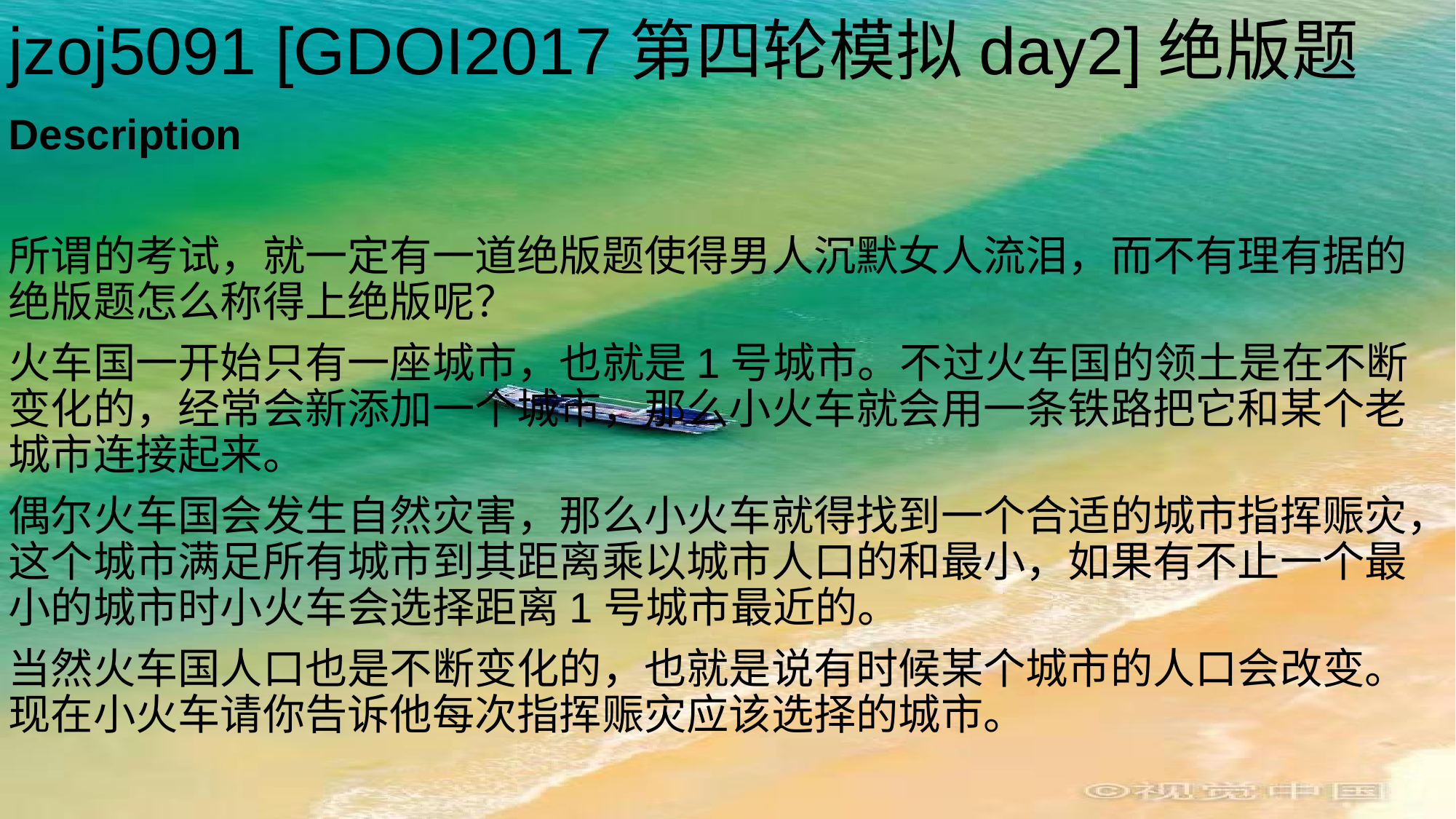

# jzoj5091 [GDOI2017第四轮模拟day2]绝版题
Description

所谓的考试，就一定有一道绝版题使得男人沉默女人流泪，而不有理有据的绝版题怎么称得上绝版呢？
火车国一开始只有一座城市，也就是1号城市。不过火车国的领土是在不断变化的，经常会新添加一个城市，那么小火车就会用一条铁路把它和某个老城市连接起来。
偶尔火车国会发生自然灾害，那么小火车就得找到一个合适的城市指挥赈灾，这个城市满足所有城市到其距离乘以城市人口的和最小，如果有不止一个最小的城市时小火车会选择距离1号城市最近的。
当然火车国人口也是不断变化的，也就是说有时候某个城市的人口会改变。现在小火车请你告诉他每次指挥赈灾应该选择的城市。